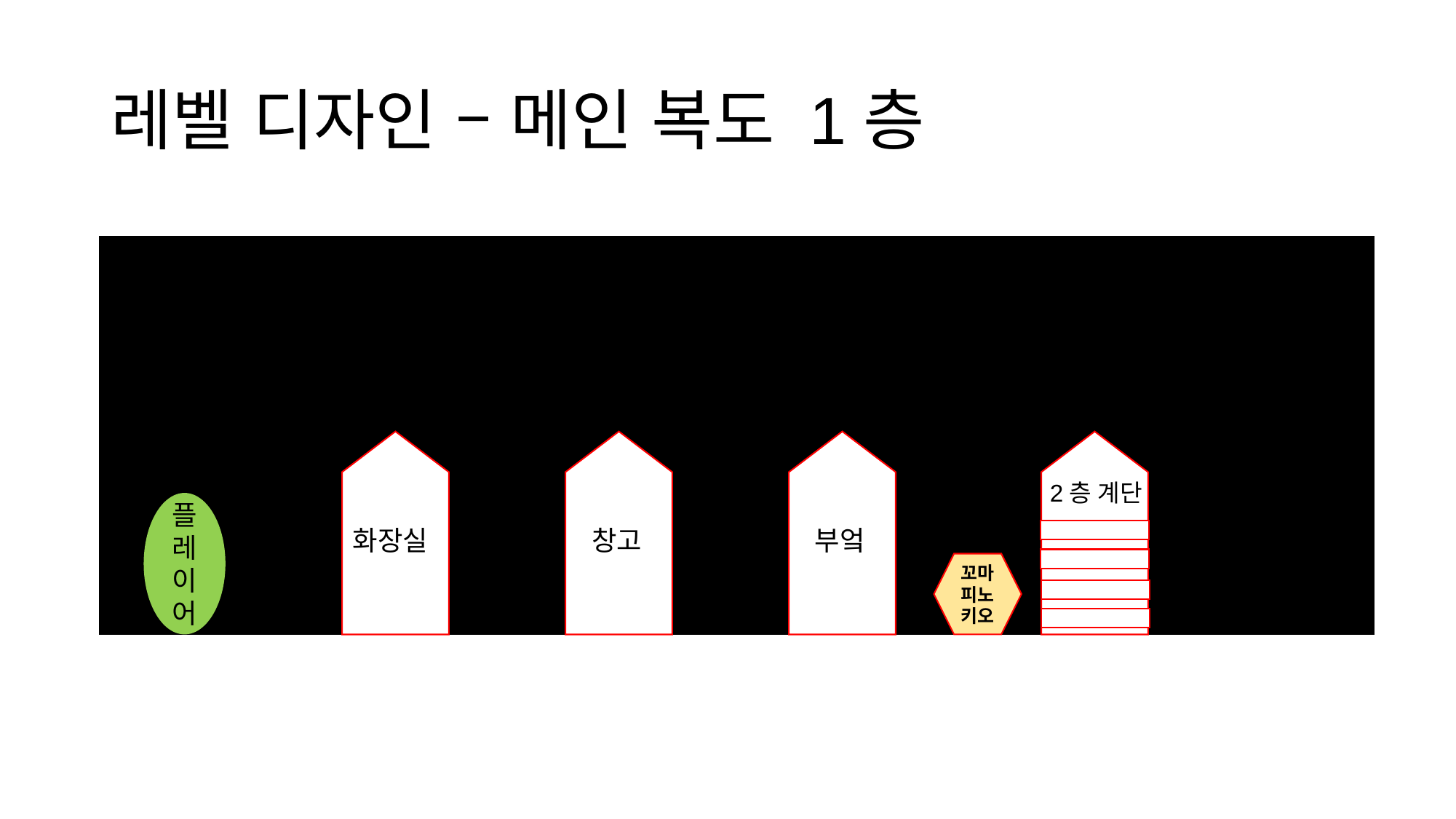

# 레벨 디자인 – 메인 복도 1층

2층 계단
플레이어

부엌
창고
화장실
꼬마 피노키오